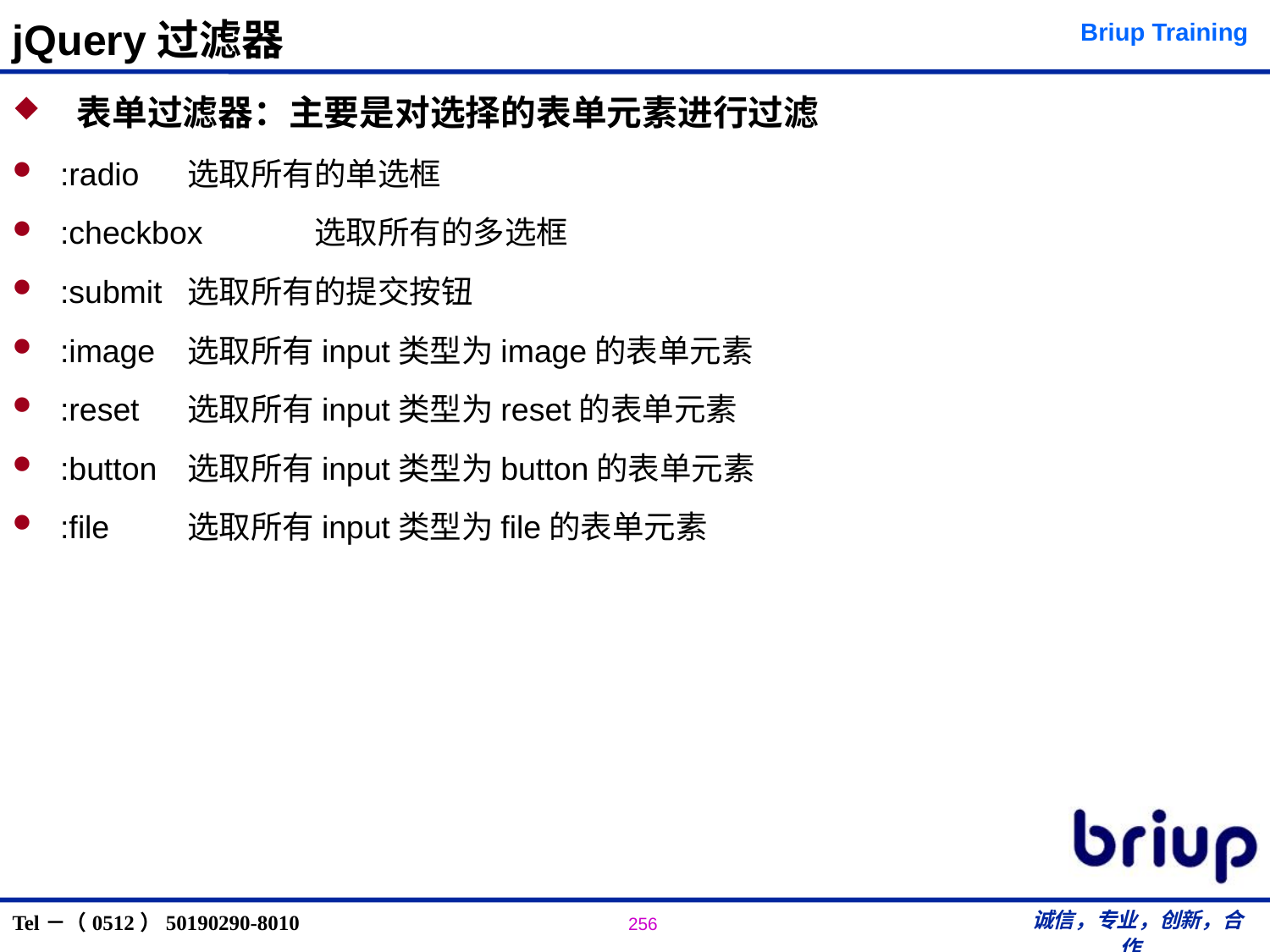

# jQuery过滤器
 表单过滤器：主要是对选择的表单元素进行过滤
:radio	选取所有的单选框
:checkbox	选取所有的多选框
:submit	选取所有的提交按钮
:image	选取所有input类型为image的表单元素
:reset	选取所有input类型为reset的表单元素
:button	选取所有input类型为button的表单元素
:file	选取所有input类型为file的表单元素